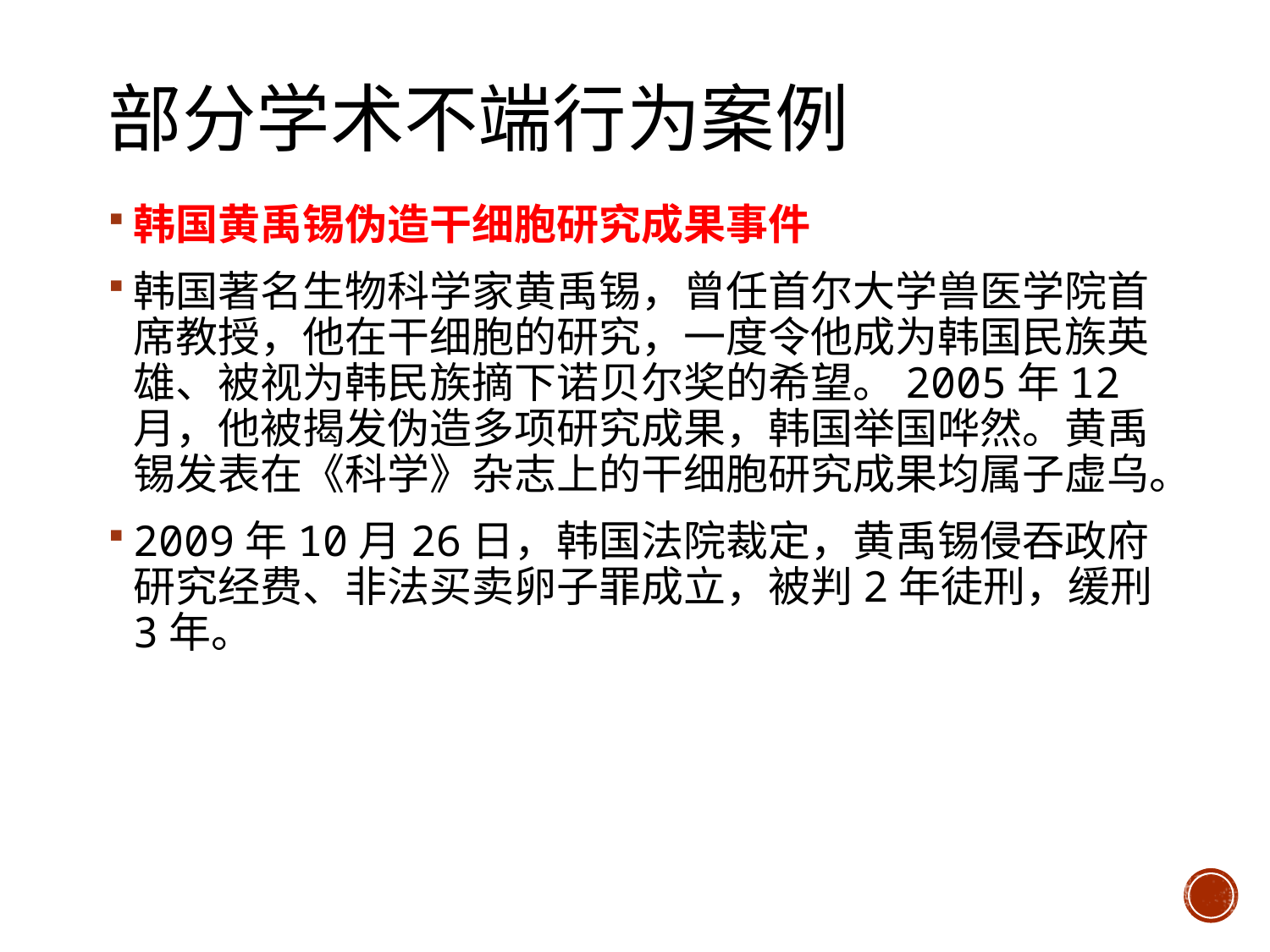

# 部分学术不端行为案例
韩国黄禹锡伪造干细胞研究成果事件
韩国著名生物科学家黄禹锡，曾任首尔大学兽医学院首席教授，他在干细胞的研究，一度令他成为韩国民族英雄、被视为韩民族摘下诺贝尔奖的希望。2005年12月，他被揭发伪造多项研究成果，韩国举国哗然。黄禹锡发表在《科学》杂志上的干细胞研究成果均属子虚乌。
2009年10月26日，韩国法院裁定，黄禹锡侵吞政府研究经费、非法买卖卵子罪成立，被判2年徒刑，缓刑3年。